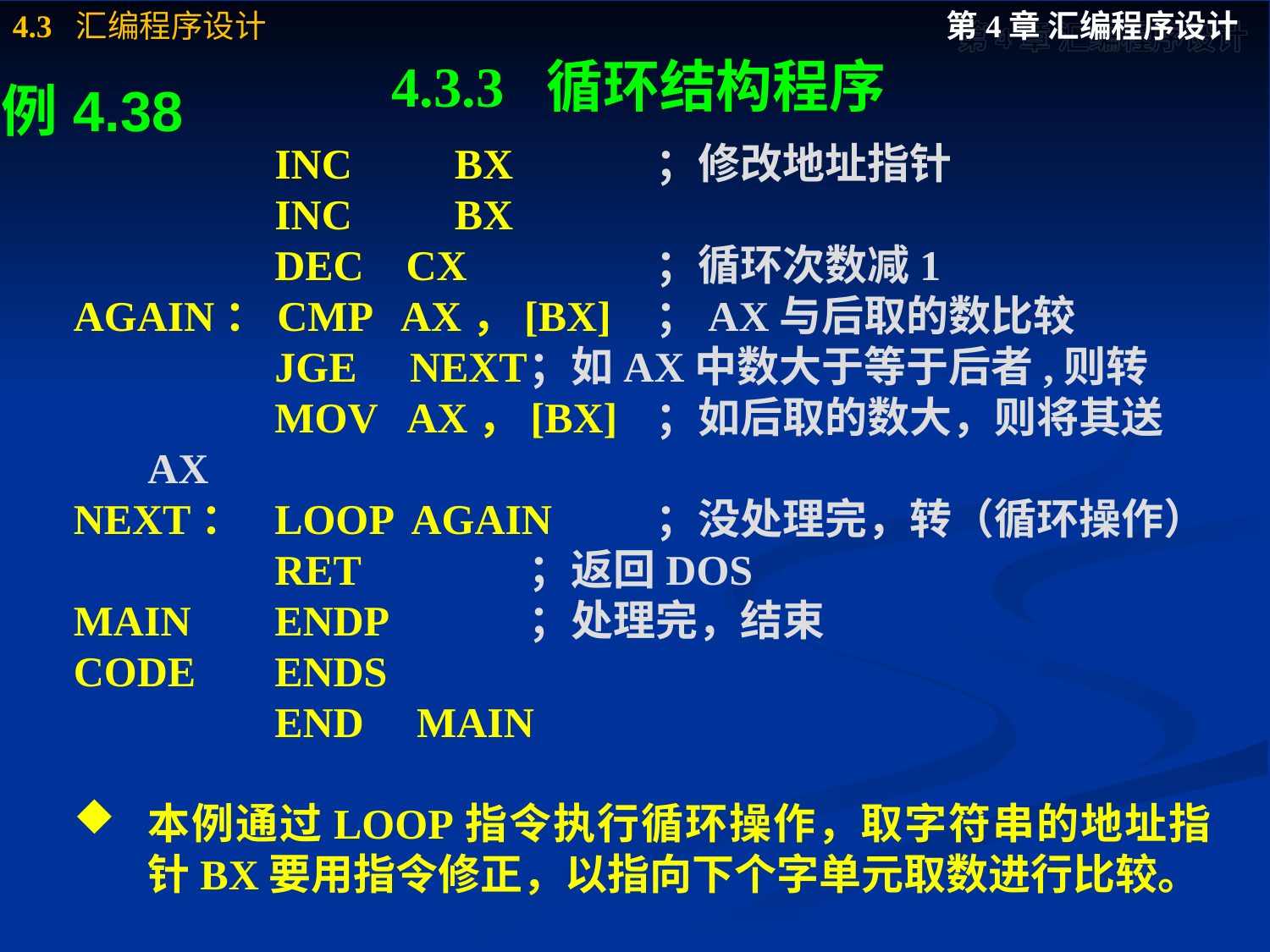

# 4.3.3  循环结构程序
例4.38
		INC	     BX		；修改地址指针
		INC	     BX
		DEC    CX		；循环次数减1
AGAIN：CMP   AX，[BX]	；AX与后取的数比较
		JGE     NEXT	；如AX中数大于等于后者,则转
		MOV   AX，[BX]	；如后取的数大，则将其送AX
NEXT：	LOOP  AGAIN	；没处理完，转（循环操作）
 	  	RET		；返回DOS
MAIN	ENDP		；处理完，结束
CODE	ENDS
		END     MAIN

本例通过LOOP指令执行循环操作，取字符串的地址指针BX要用指令修正，以指向下个字单元取数进行比较。